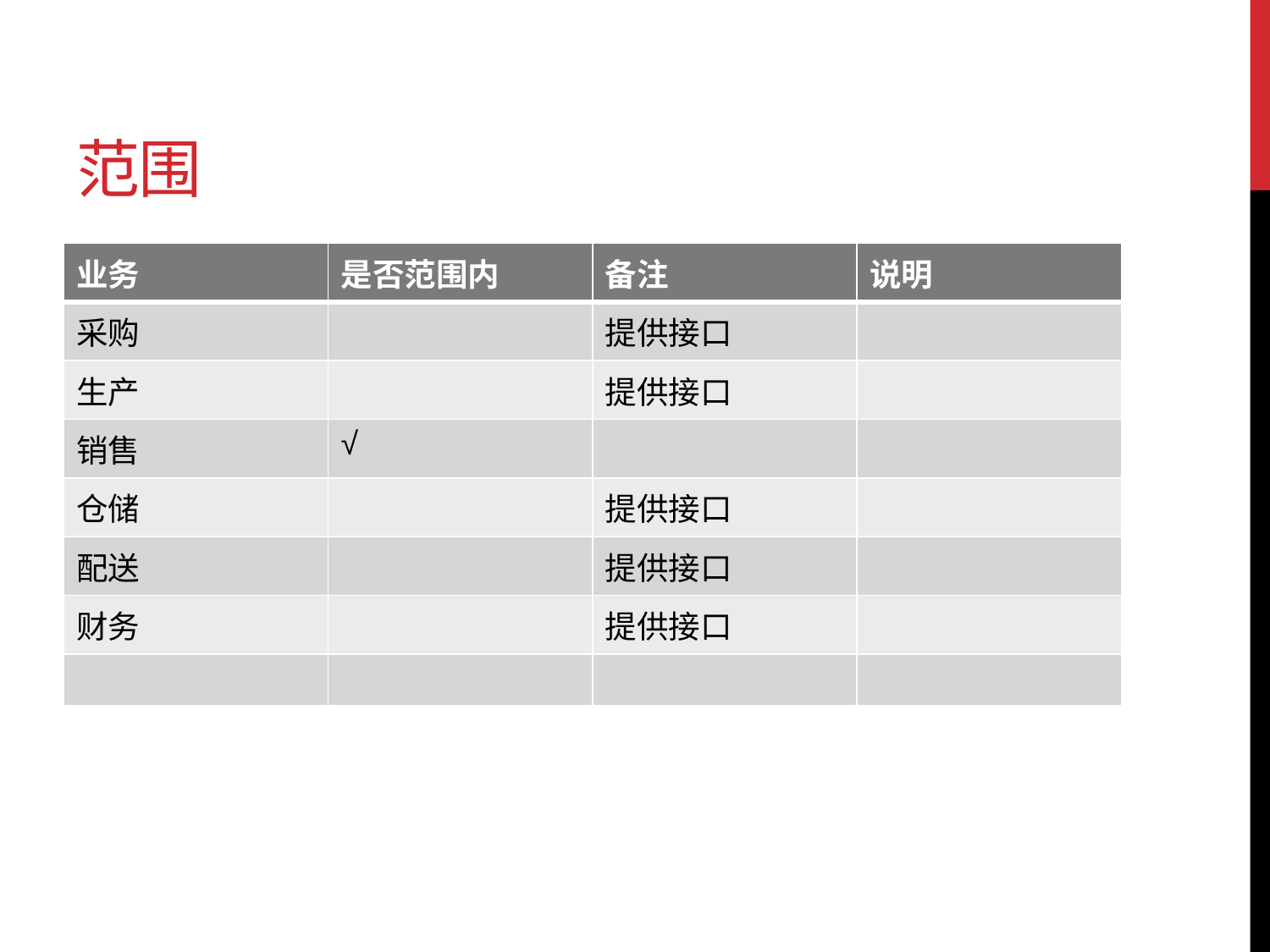

# 范围
| 业务 | 是否范围内 | 备注 | 说明 |
| --- | --- | --- | --- |
| 采购 |  | 提供接口 |  |
| 生产 |  | 提供接口 |  |
| 销售 | √ |  |  |
| 仓储 |  | 提供接口 |  |
| 配送 |  | 提供接口 |  |
| 财务 |  | 提供接口 |  |
|  |  |  |  |